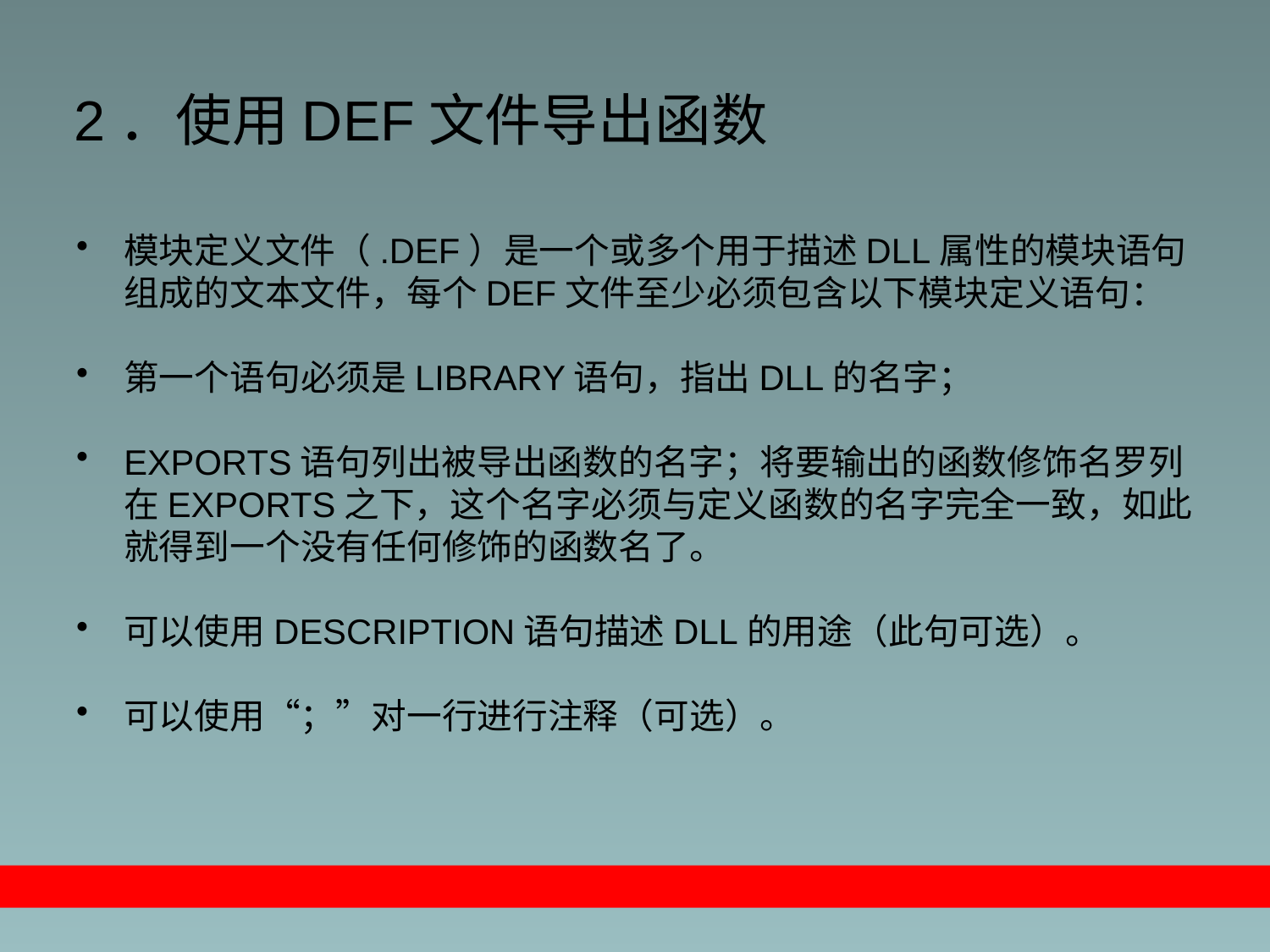

# 2．使用DEF文件导出函数
模块定义文件（.DEF）是一个或多个用于描述DLL属性的模块语句组成的文本文件，每个DEF文件至少必须包含以下模块定义语句：
第一个语句必须是LIBRARY语句，指出DLL的名字；
EXPORTS语句列出被导出函数的名字；将要输出的函数修饰名罗列在EXPORTS之下，这个名字必须与定义函数的名字完全一致，如此就得到一个没有任何修饰的函数名了。
可以使用DESCRIPTION语句描述DLL的用途（此句可选）。
可以使用“；”对一行进行注释（可选）。